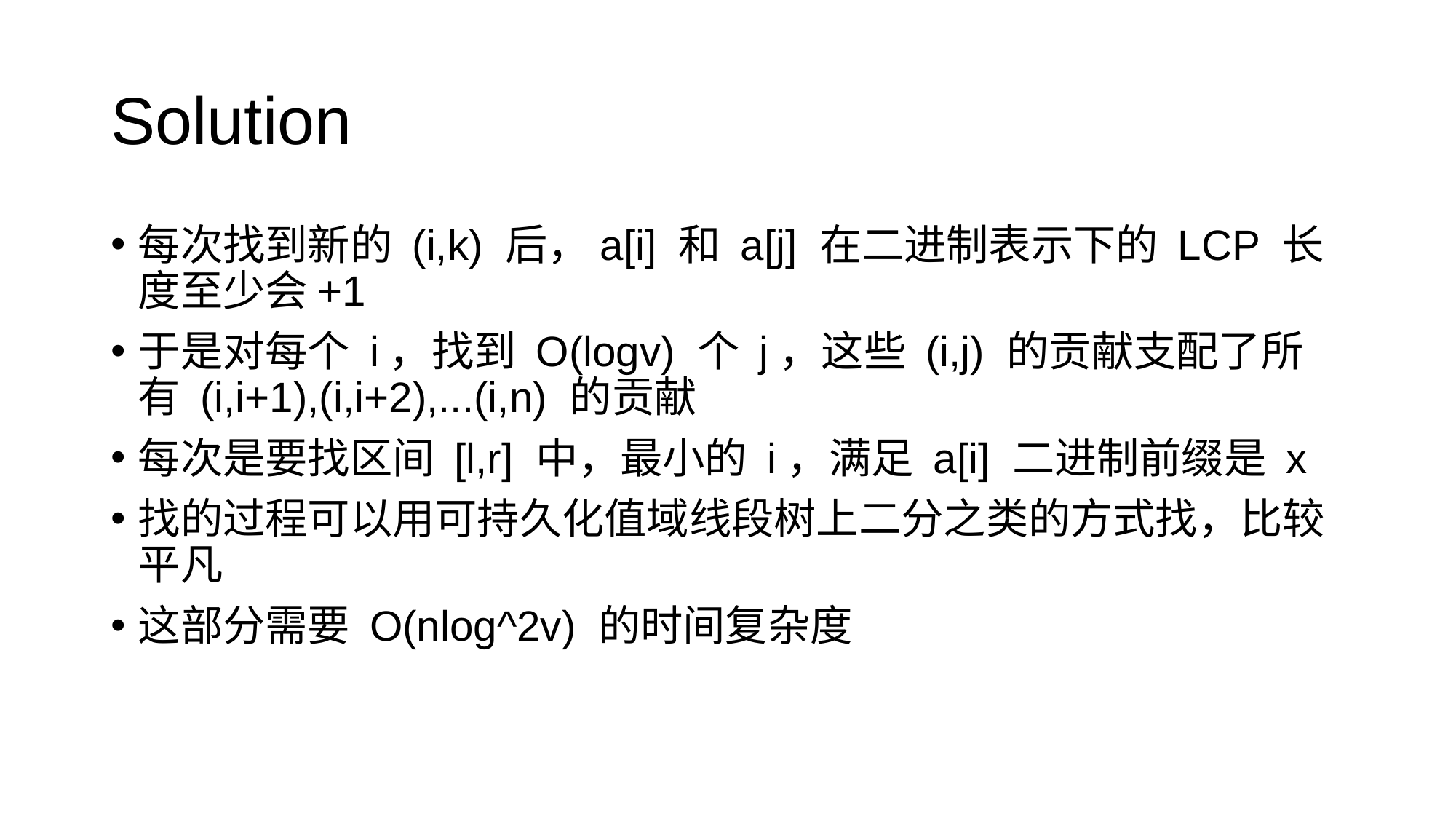

# Solution
每次找到新的 (i,k) 后，a[i] 和 a[j] 在二进制表示下的 LCP 长度至少会+1
于是对每个 i，找到 O(logv) 个 j，这些 (i,j) 的贡献支配了所有 (i,i+1),(i,i+2),...(i,n) 的贡献
每次是要找区间 [l,r] 中，最小的 i，满足 a[i] 二进制前缀是 x
找的过程可以用可持久化值域线段树上二分之类的方式找，比较平凡
这部分需要 O(nlog^2v) 的时间复杂度